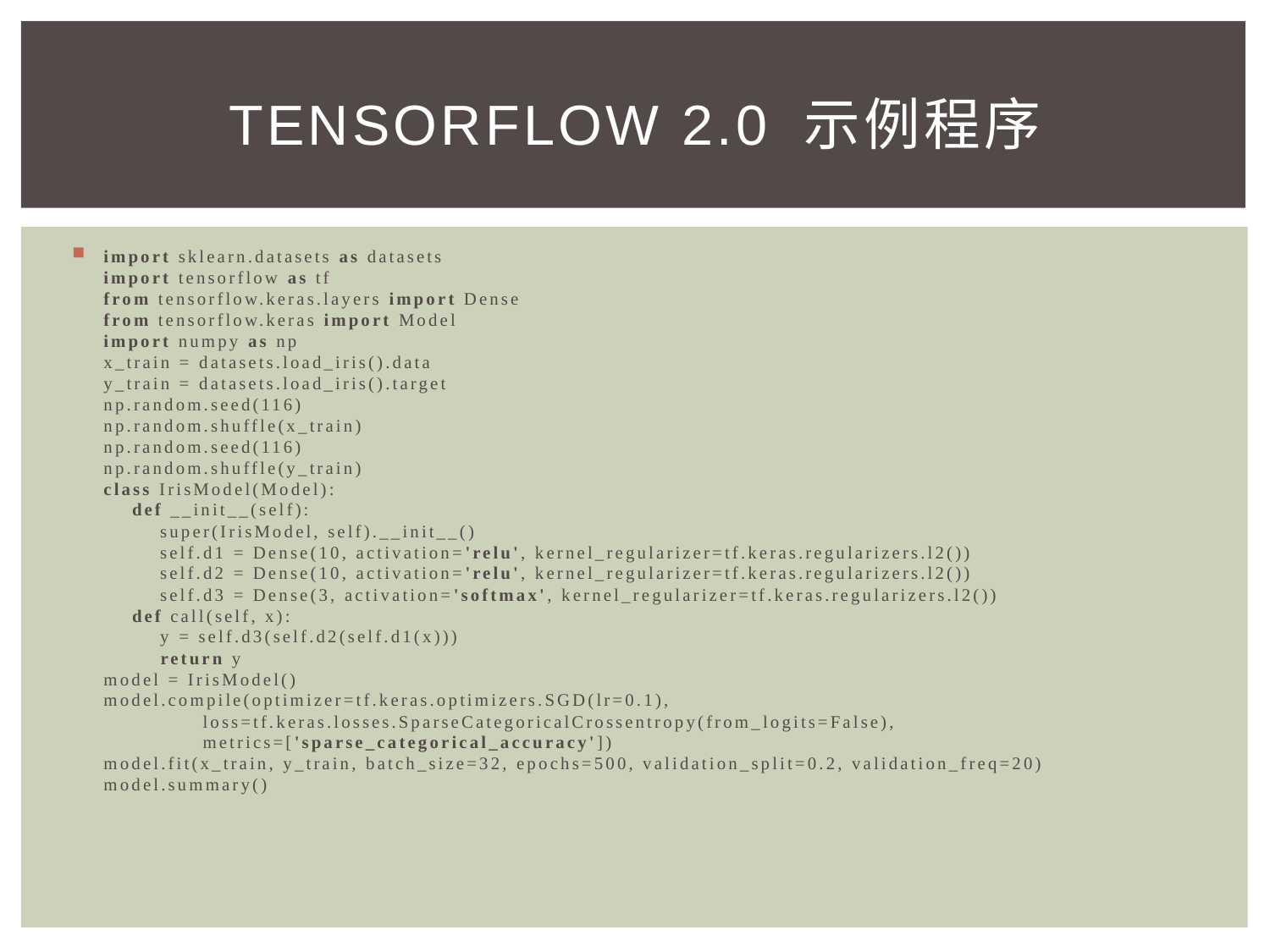

# Tensorflow 2.0 示例程序
import sklearn.datasets as datasets
import tensorflow as tf
from tensorflow.keras.layers import Dense
from tensorflow.keras import Model
import numpy as np
x_train = datasets.load_iris().data
y_train = datasets.load_iris().target
np.random.seed(116)
np.random.shuffle(x_train)
np.random.seed(116)
np.random.shuffle(y_train)
class IrisModel(Model):
    def __init__(self):
        super(IrisModel, self).__init__()
        self.d1 = Dense(10, activation='relu', kernel_regularizer=tf.keras.regularizers.l2())
        self.d2 = Dense(10, activation='relu', kernel_regularizer=tf.keras.regularizers.l2())
        self.d3 = Dense(3, activation='softmax', kernel_regularizer=tf.keras.regularizers.l2())
    def call(self, x):
        y = self.d3(self.d2(self.d1(x)))
        return y
model = IrisModel()
model.compile(optimizer=tf.keras.optimizers.SGD(lr=0.1),
              loss=tf.keras.losses.SparseCategoricalCrossentropy(from_logits=False),
              metrics=['sparse_categorical_accuracy'])
model.fit(x_train, y_train, batch_size=32, epochs=500, validation_split=0.2, validation_freq=20)
model.summary()